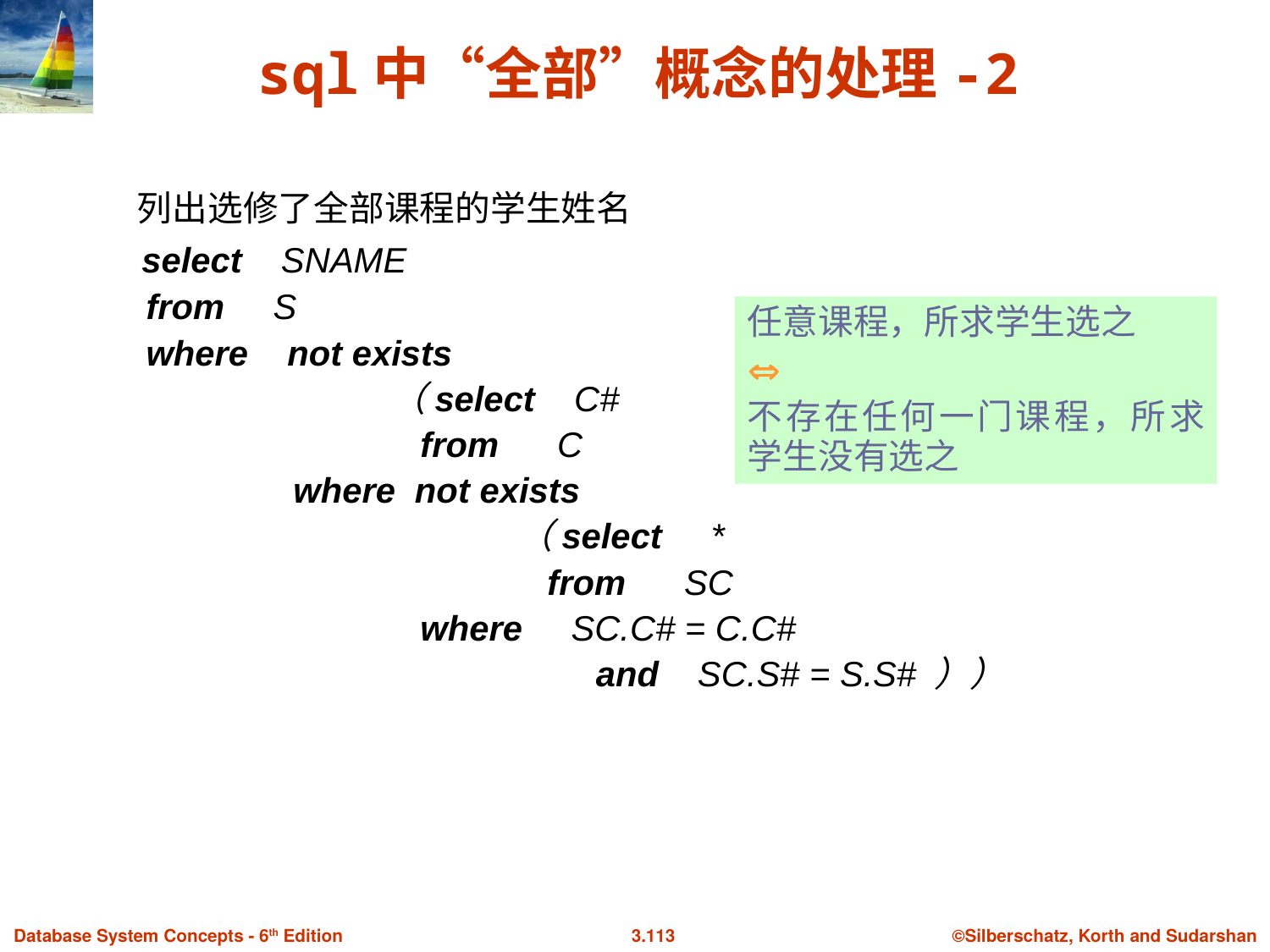

# sql中“全部”概念的处理-2
列出选修了全部课程的学生姓名
     select    SNAME
     from     S
     where    not exists
			（select    C#
			   from      C
   		   where  not exists
				（select     *
				   from      SC
   			   where     SC.C# = C.C#
				        and    SC.S# = S.S# ））
任意课程，所求学生选之
⇔
不存在任何一门课程，所求学生没有选之